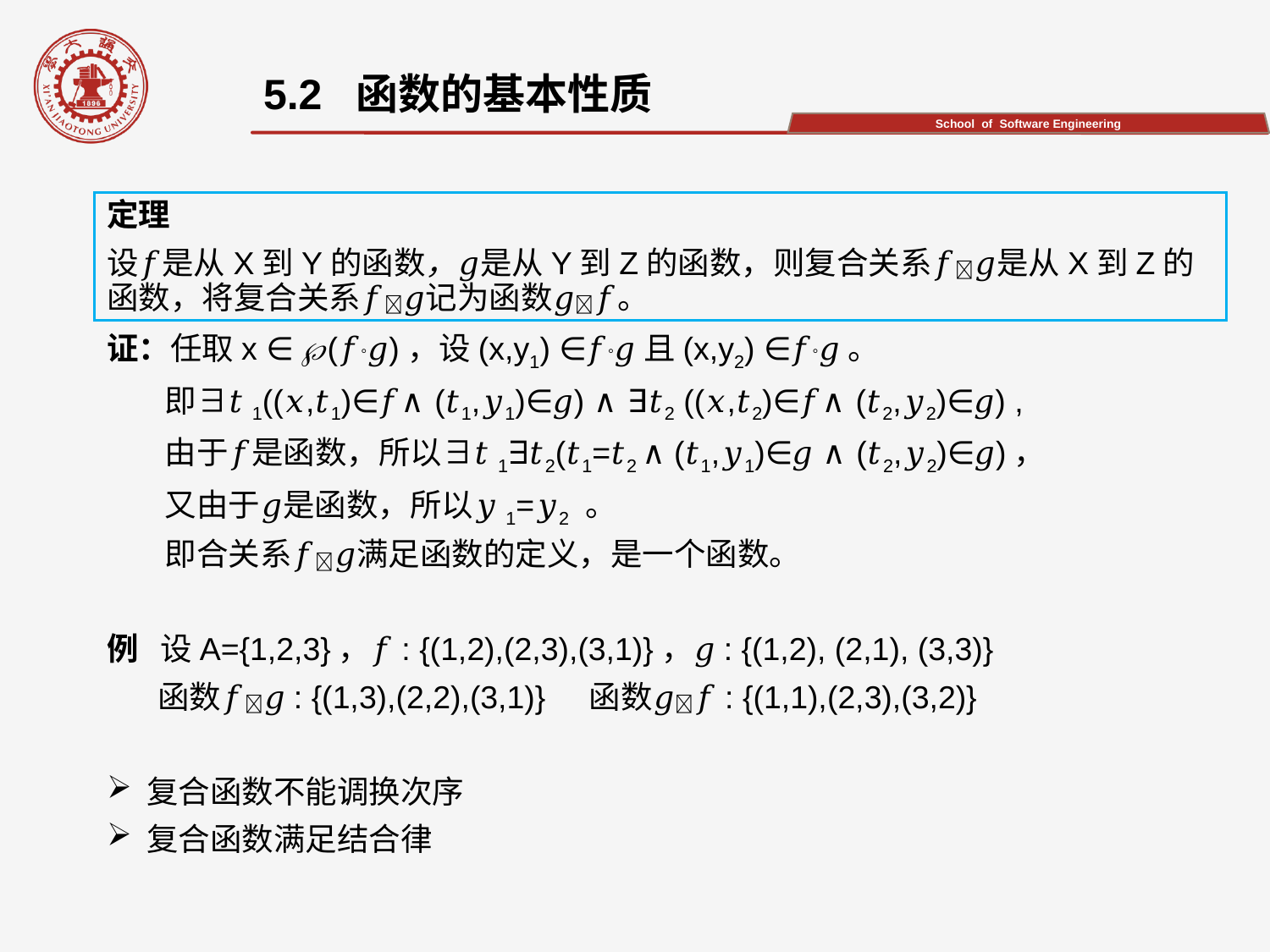

5.2  函数的基本性质
定理
设𝑓是从X到Y的函数，𝑔是从Y到Z的函数，则复合关系𝑓°𝑔是从X到Z的函数，将复合关系𝑓°𝑔记为函数𝑔°𝑓。
证：任取x ∈ ℘(𝑓°𝑔)，设(x,y1) ∈𝑓°𝑔且(x,y2) ∈𝑓°𝑔。
       即∃𝑡1((𝑥,𝑡1)∈𝑓∧ (𝑡1,𝑦1)∈𝑔) ∧ ∃𝑡2 ((𝑥,𝑡2)∈𝑓∧ (𝑡2,𝑦2)∈𝑔) ,
       由于𝑓是函数，所以∃𝑡1∃𝑡2(𝑡1=𝑡2 ∧ (𝑡1,𝑦1)∈𝑔 ∧ (𝑡2,𝑦2)∈𝑔)，
       又由于𝑔是函数，所以𝑦1=𝑦2 。
       即合关系𝑓°𝑔满足函数的定义，是一个函数。

例   设A={1,2,3}，𝑓: {(1,2),(2,3),(3,1)}，𝑔: {(1,2), (2,1), (3,3)}
      函数𝑓°𝑔: {(1,3),(2,2),(3,1)}    函数𝑔°𝑓: {(1,1),(2,3),(3,2)}

复合函数不能调换次序
复合函数满足结合律